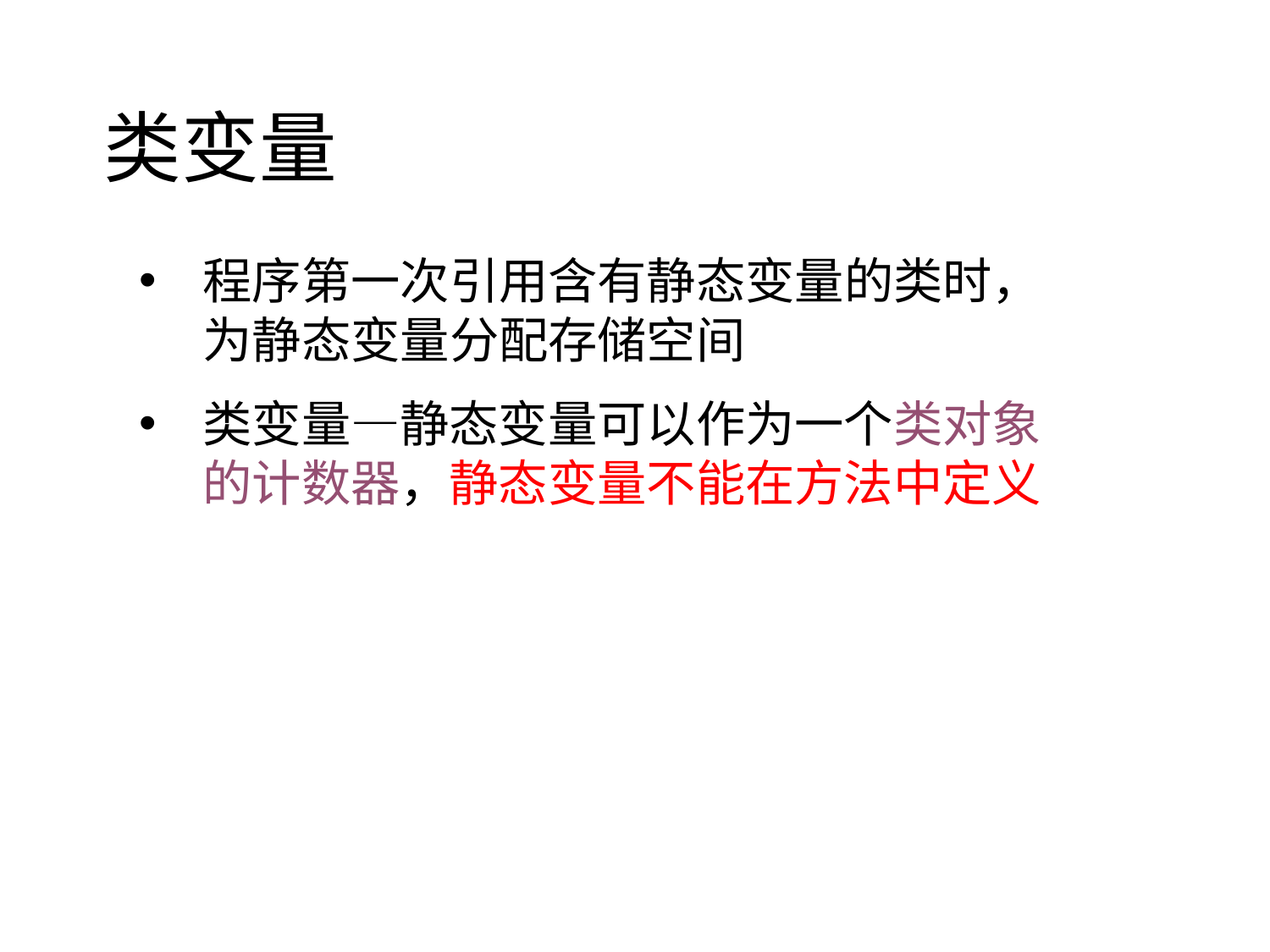

# 类变量
程序第一次引用含有静态变量的类时，为静态变量分配存储空间
类变量—静态变量可以作为一个类对象的计数器，静态变量不能在方法中定义